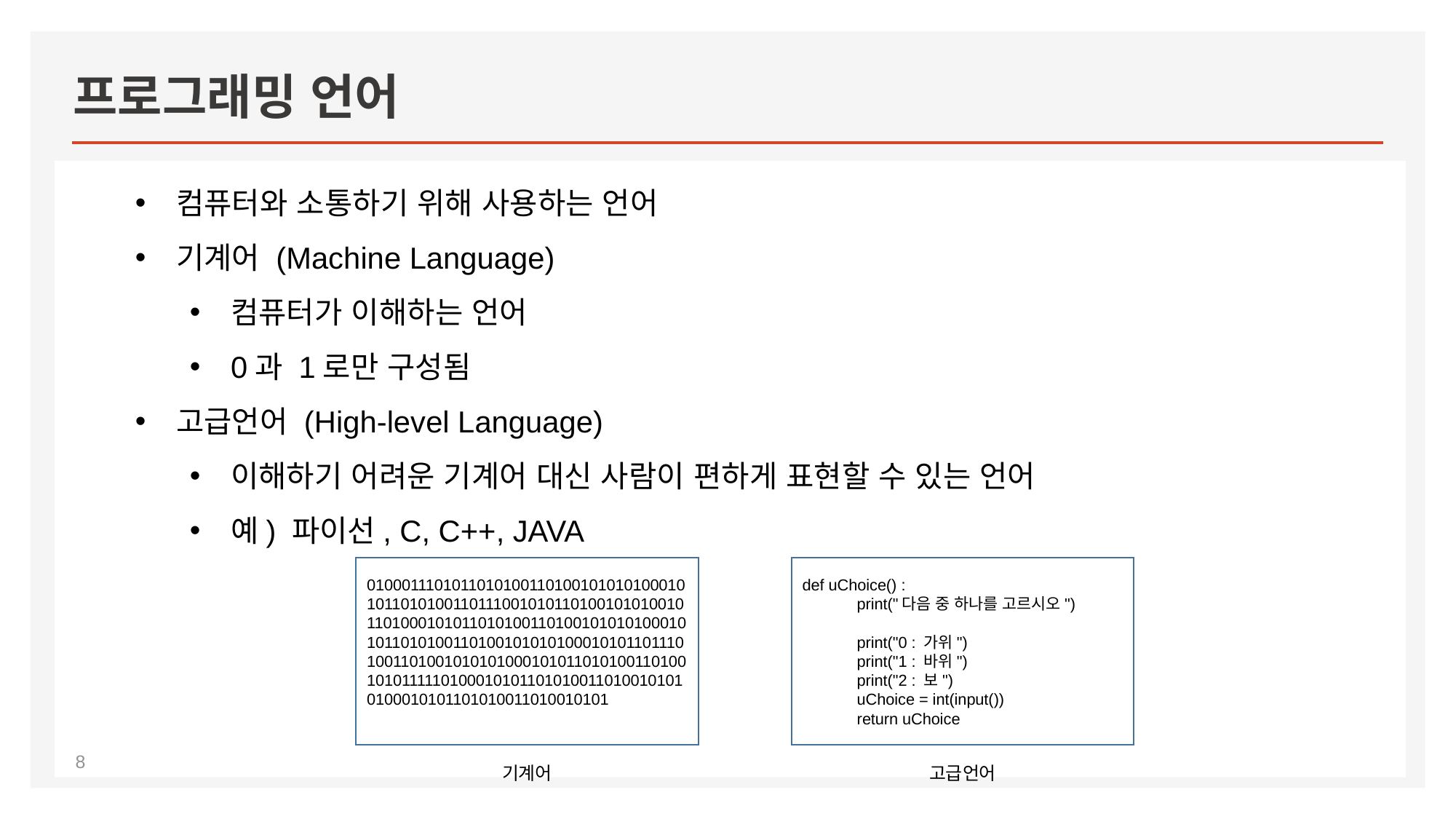

# 프로그래밍 언어
컴퓨터와 소통하기 위해 사용하는 언어
기계어 (Machine Language)
컴퓨터가 이해하는 언어
0과 1로만 구성됨
고급언어 (High-level Language)
이해하기 어려운 기계어 대신 사람이 편하게 표현할 수 있는 언어
예) 파이선, C, C++, JAVA
0100011101011010100110100101010100010101101010011011100101011010010101001011010001010110101001101001010101000101011010100110100101010100010101101110100110100101010100010101101010011010010101111101000101011010100110100101010100010101101010011010010101

기계어
def uChoice() :
print("다음 중 하나를 고르시오")

print("0 : 가위")
print("1 : 바위")
print("2 : 보")
uChoice = int(input())
return uChoice
고급언어
8